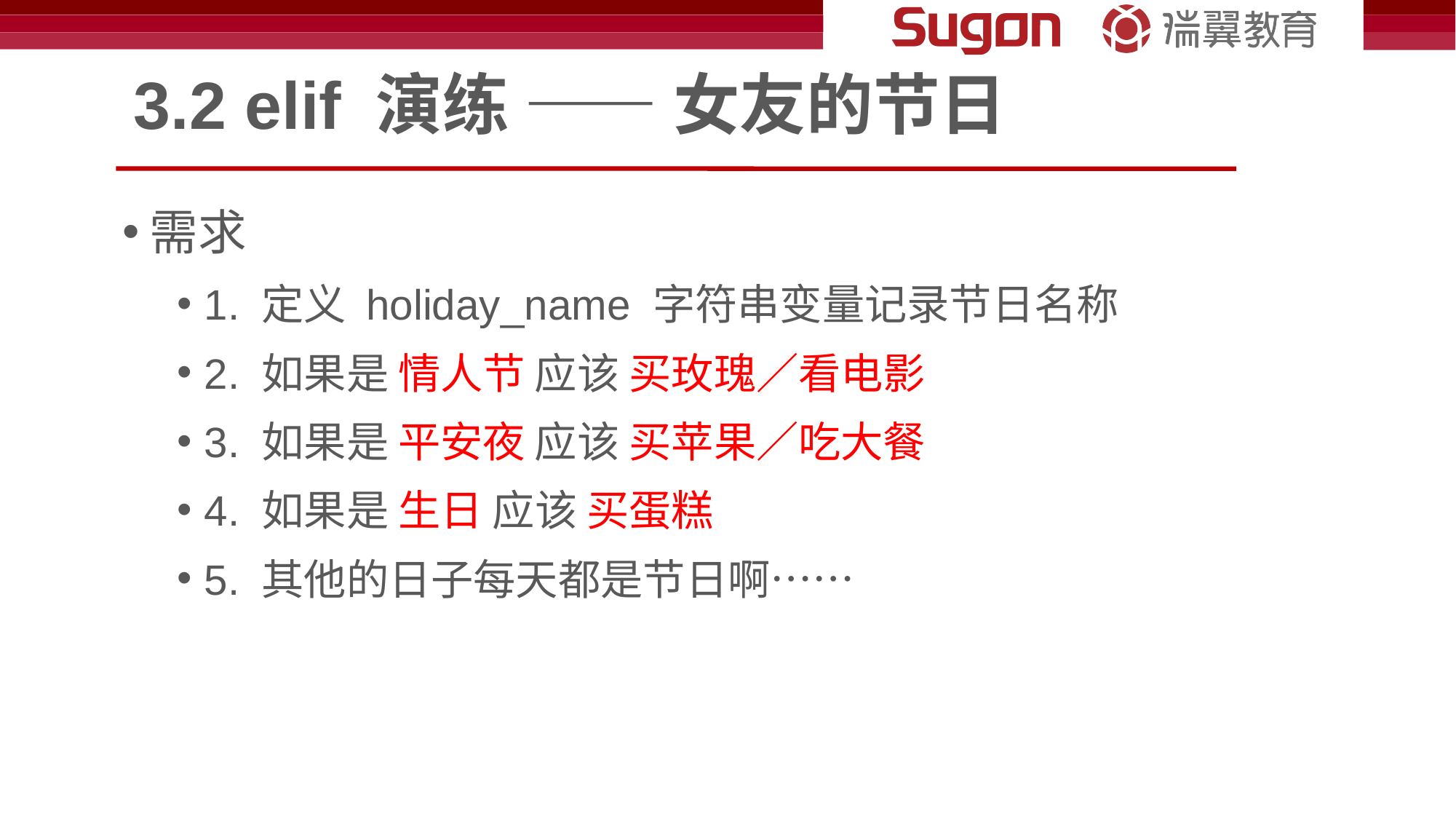

# 3.2 elif 演练 —— 女友的节日
需求
1. 定义 holiday_name 字符串变量记录节日名称
2. 如果是 情人节 应该 买玫瑰／看电影
3. 如果是 平安夜 应该 买苹果／吃大餐
4. 如果是 生日 应该 买蛋糕
5. 其他的日子每天都是节日啊……